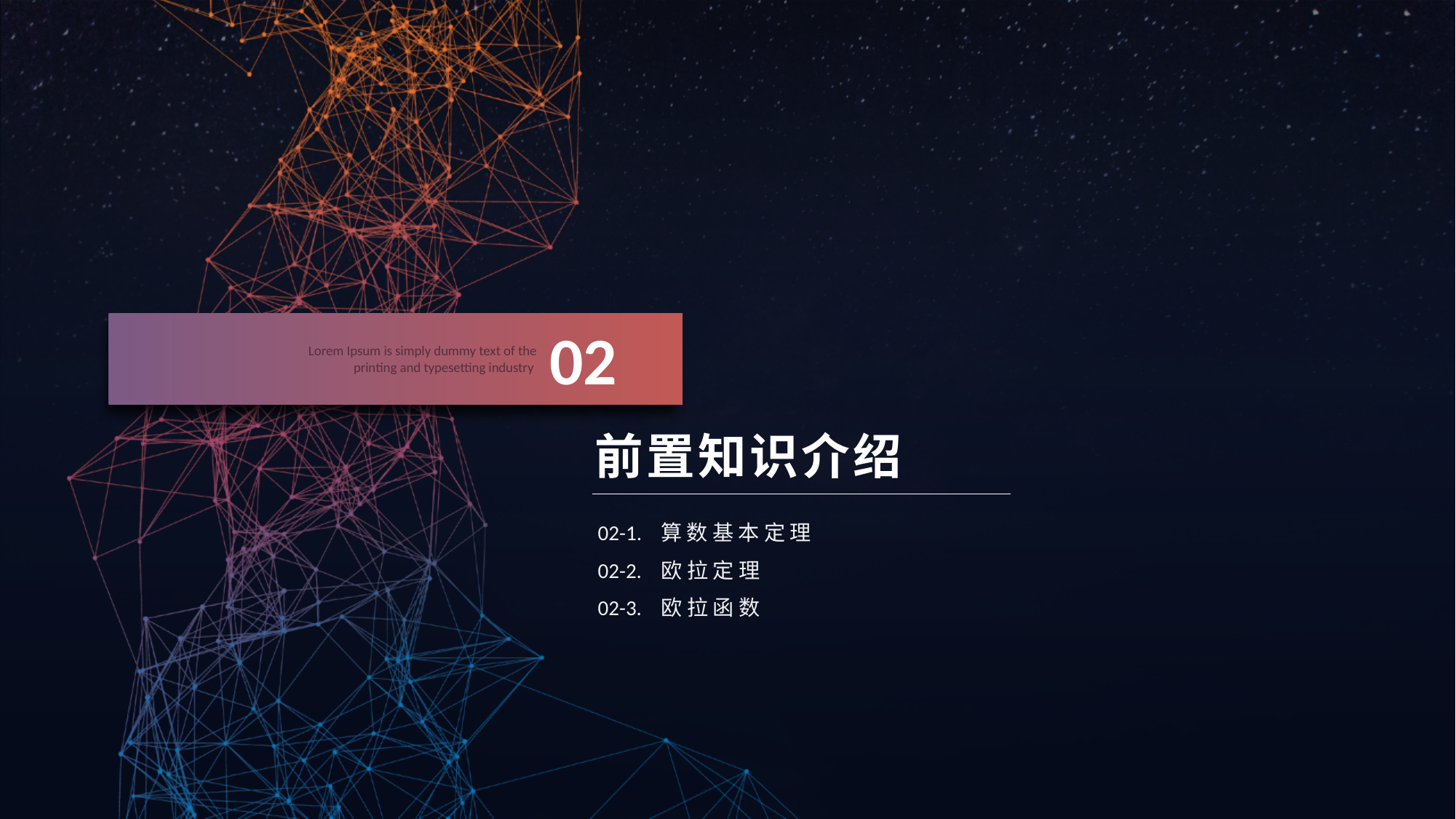

02

Lorem Ipsum is simply dummy text of the printing and typesetting industry
前置知识介绍
02-1. 算数基本定理
02-2.   欧拉定理
02-3.   欧拉函数